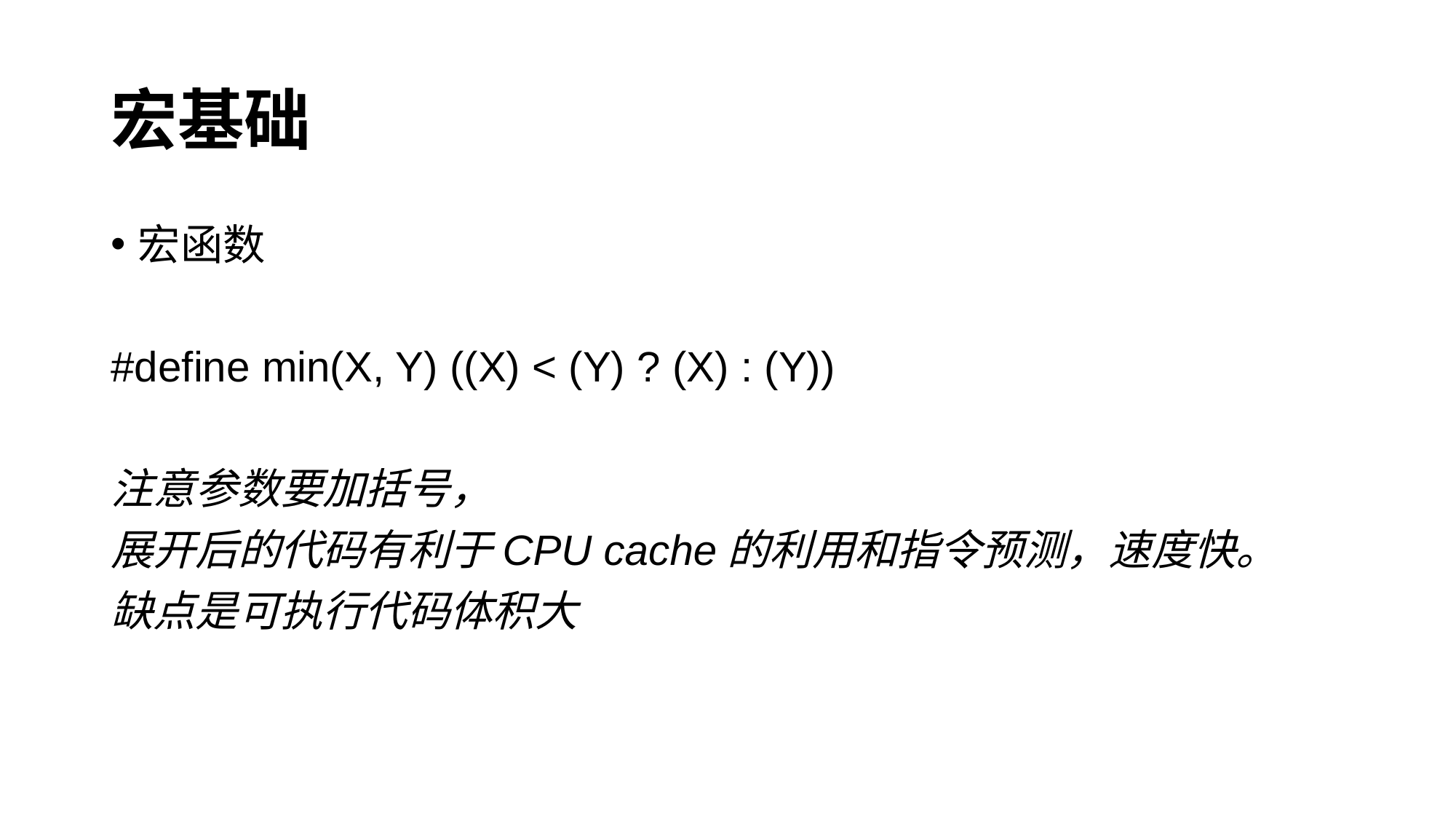

# 宏基础
宏函数

#define min(X, Y) ((X) < (Y) ? (X) : (Y))

注意参数要加括号，
展开后的代码有利于CPU cache的利用和指令预测，速度快。
缺点是可执行代码体积大